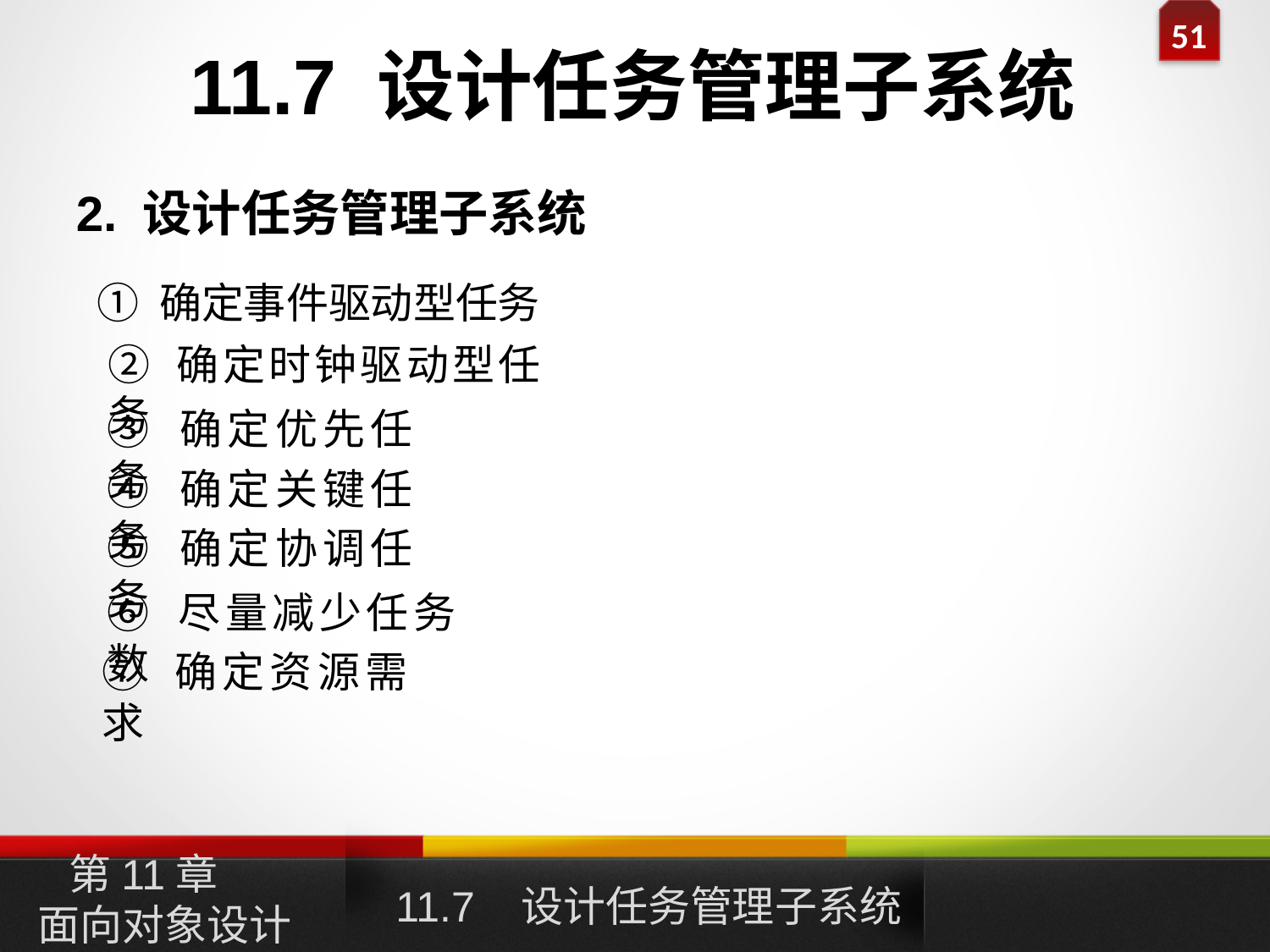

# 11.7 设计任务管理子系统
2. 设计任务管理子系统
① 确定事件驱动型任务
② 确定时钟驱动型任务
③ 确定优先任务
④ 确定关键任务
⑤ 确定协调任务
⑥ 尽量减少任务数
⑦ 确定资源需求
11.7   设计任务管理子系统